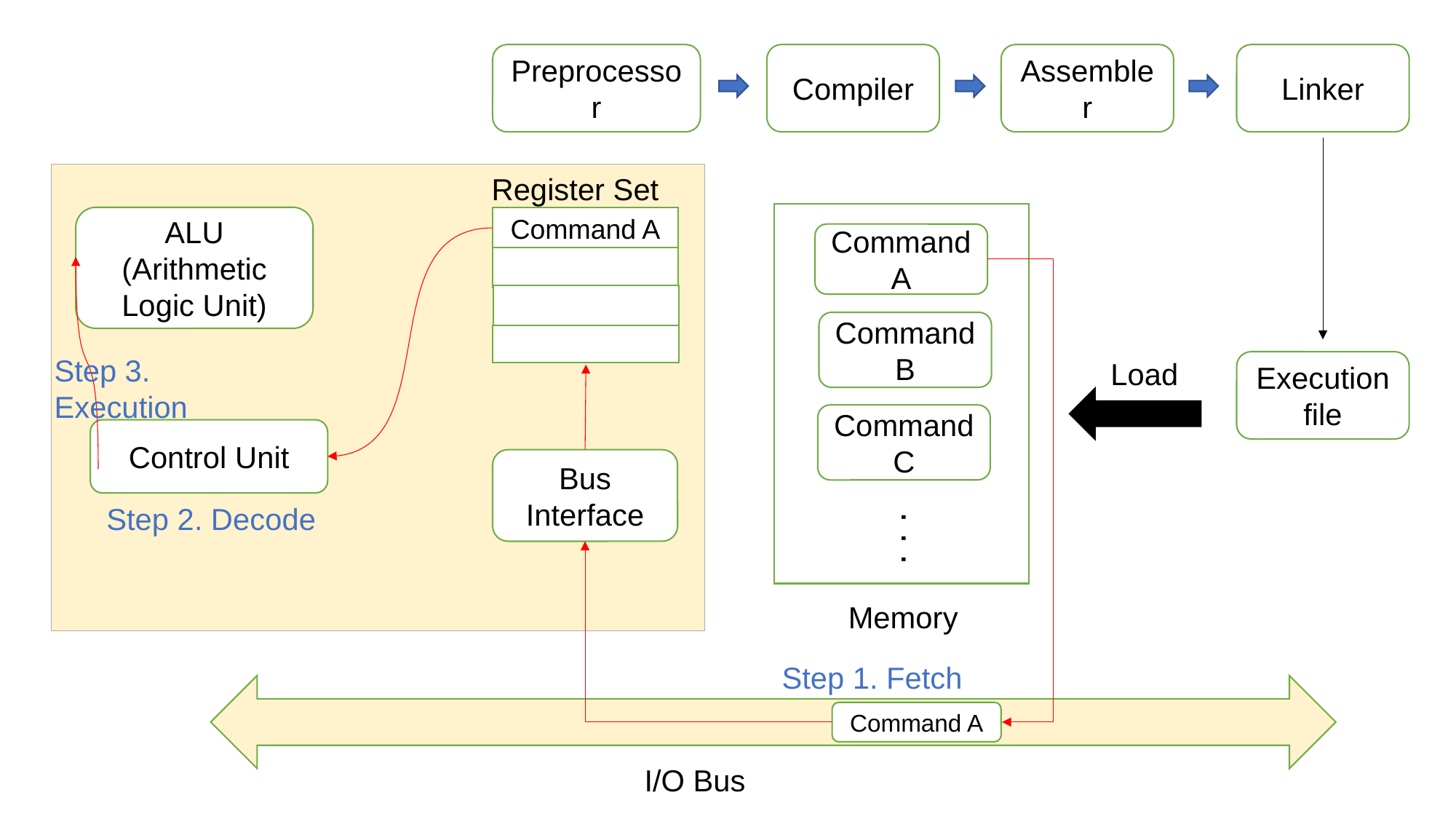

Preprocessor
Compiler
Assembler
Linker

Register Set
Command A
ALU
(Arithmetic Logic Unit)
Control Unit
Bus Interface

Command A
Command B
Command C
. . .
Memory
단계 1. Fetch
Step 3. Execution
Load

Execution file
Step 2. Decode
Step 1. Fetch

Command A
I/O Bus